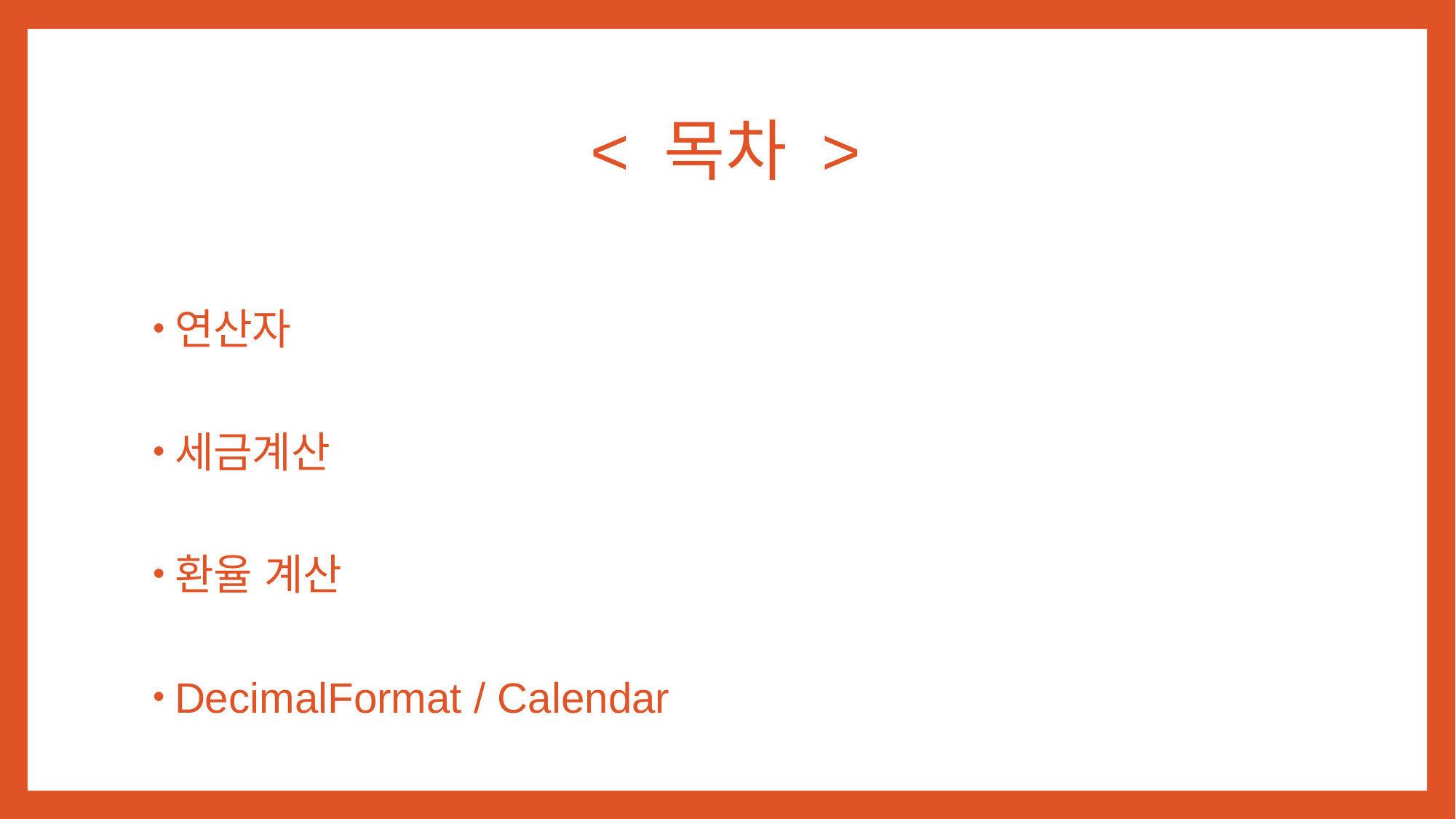

# < 목차 >
연산자
세금계산
환율 계산
DecimalFormat / Calendar